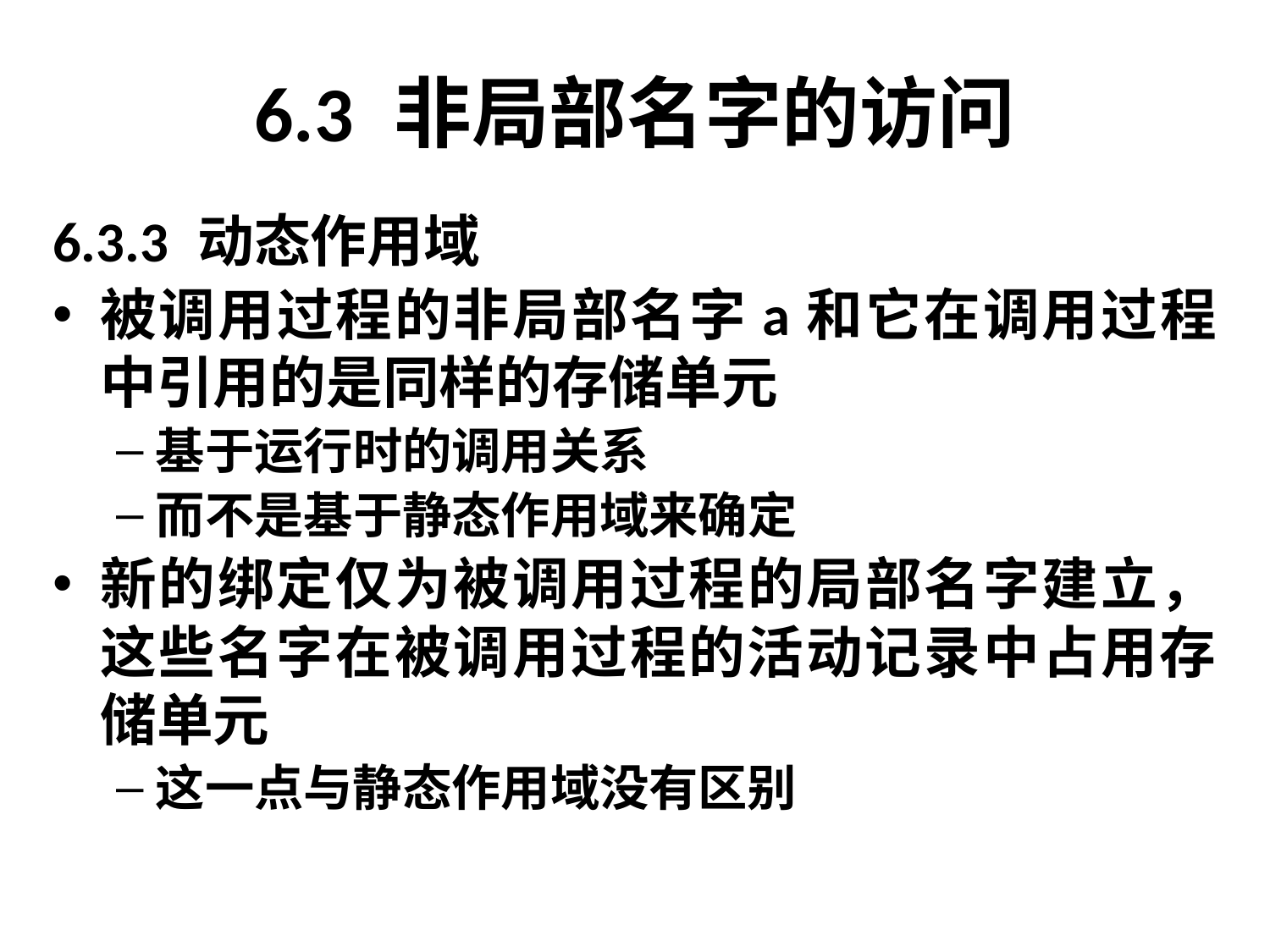

# 6.3 非局部名字的访问
6.3.3 动态作用域
被调用过程的非局部名字a和它在调用过程中引用的是同样的存储单元
基于运行时的调用关系
而不是基于静态作用域来确定
新的绑定仅为被调用过程的局部名字建立，这些名字在被调用过程的活动记录中占用存储单元
这一点与静态作用域没有区别